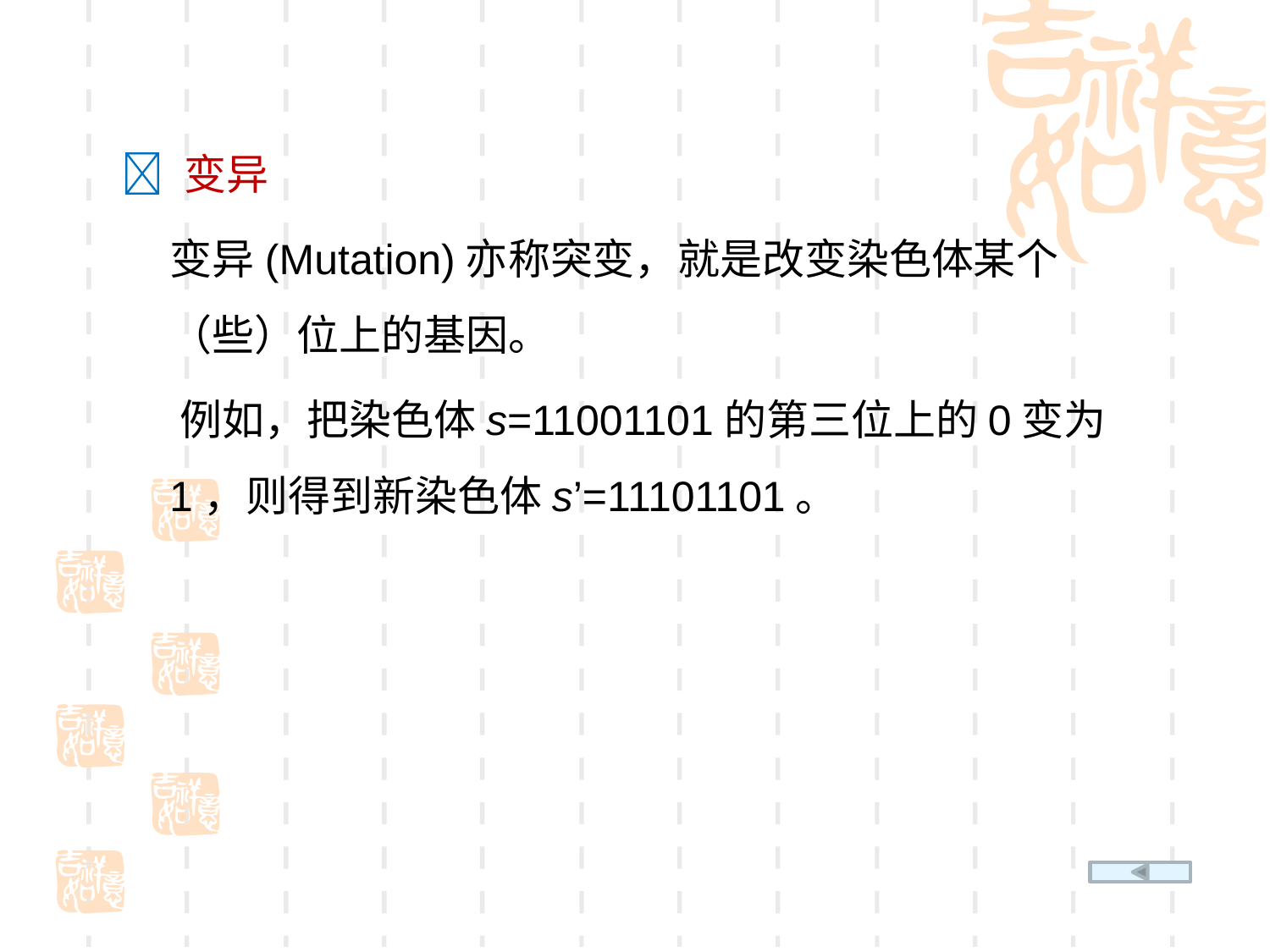

♦ 变异
    变异(Mutation)亦称突变，就是改变染色体某个（些）位上的基因。
     例如，把染色体s=11001101的第三位上的0变为1，则得到新染色体s’=11101101。